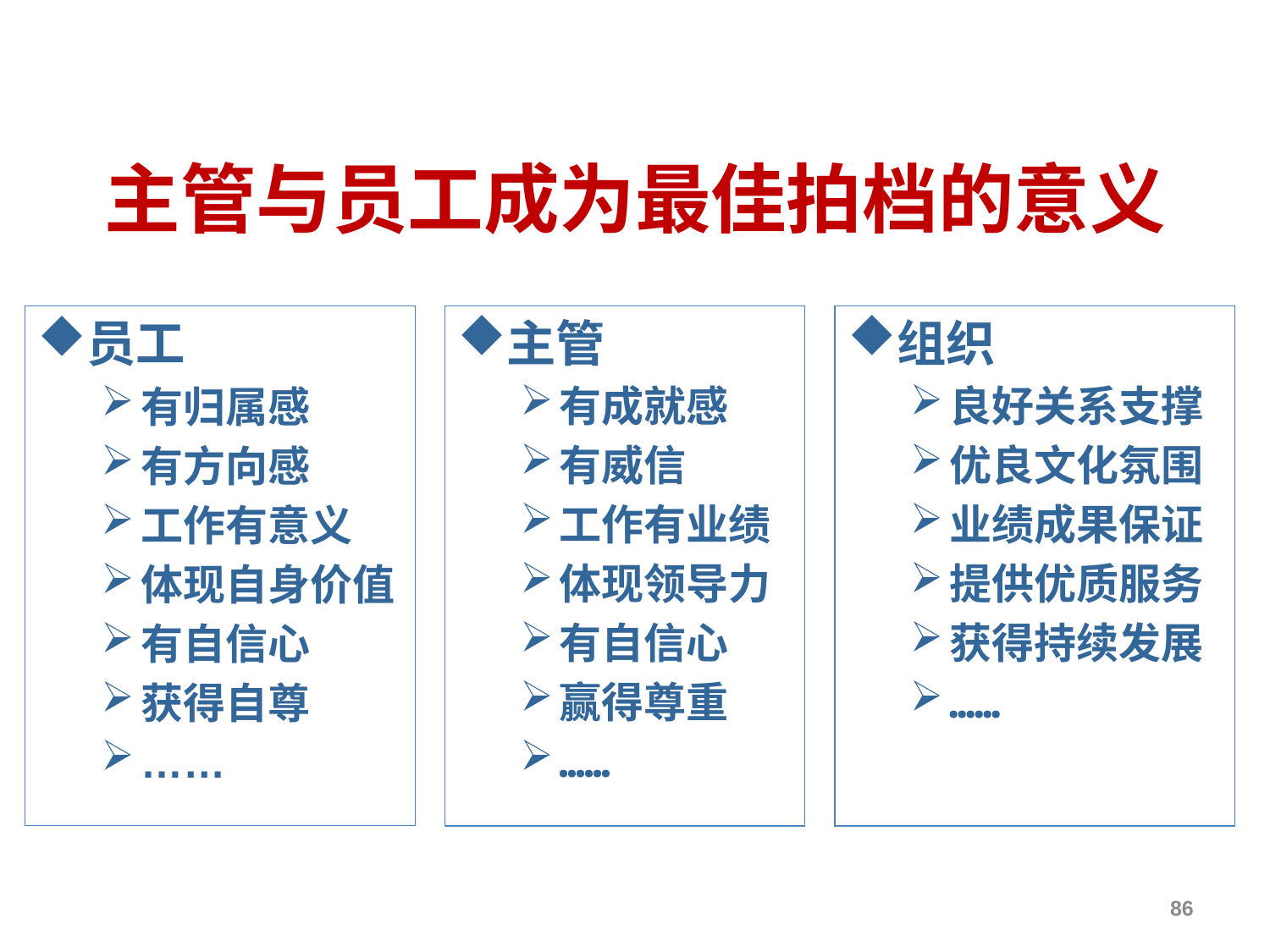

# 主管与员工成为最佳拍档的意义
员工
有归属感
有方向感
工作有意义
体现自身价值
有自信心
获得自尊
……
主管
有成就感
有威信
工作有业绩
体现领导力
有自信心
赢得尊重
……
组织
良好关系支撑
优良文化氛围
业绩成果保证
提供优质服务
获得持续发展
……
86